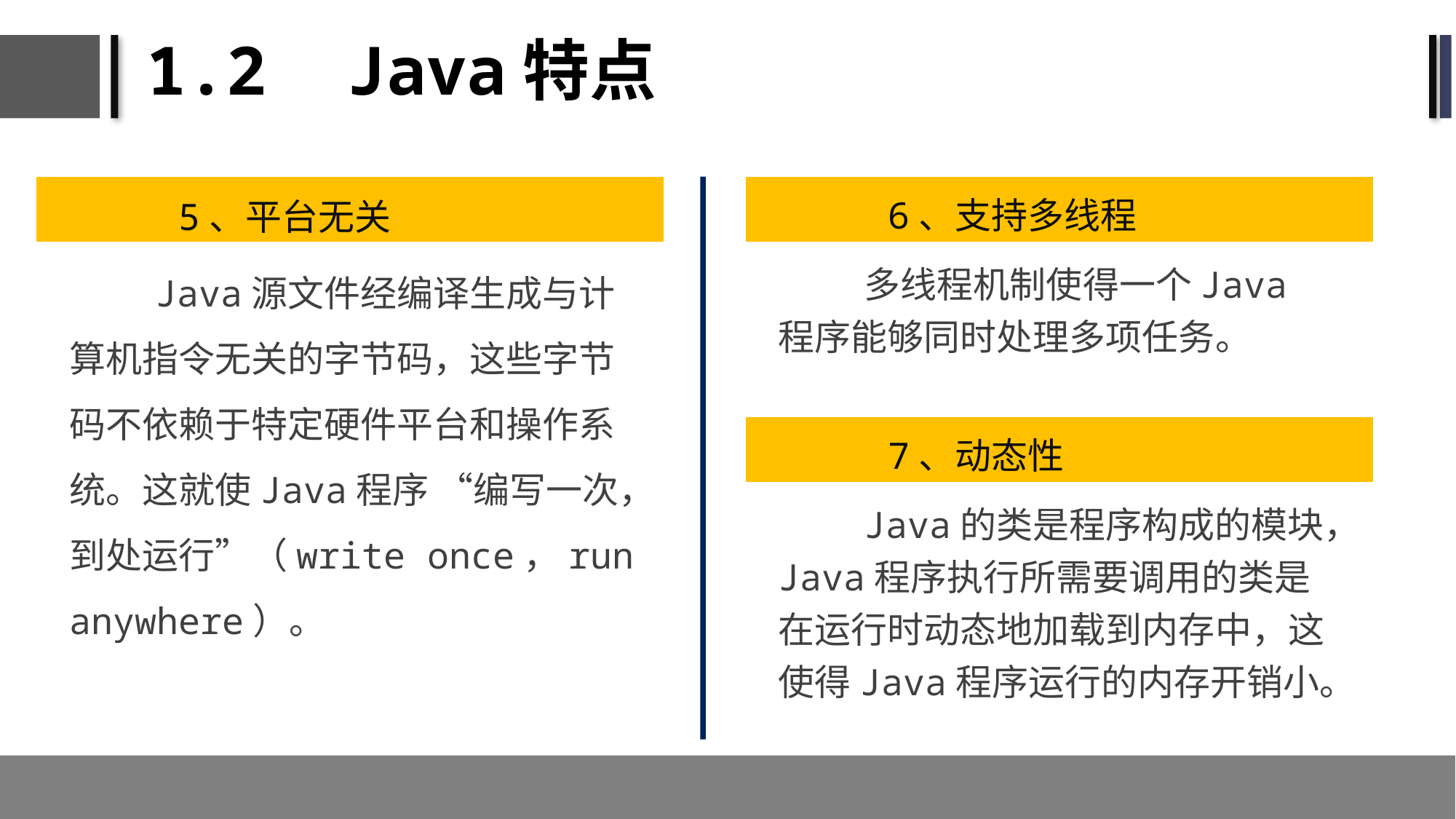

# 1.2  Java特点

6、支持多线程
5、平台无关
Java源文件经编译生成与计算机指令无关的字节码，这些字节码不依赖于特定硬件平台和操作系统。这就使Java程序 “编写一次，到处运行”（write once，run anywhere）。
多线程机制使得一个Java程序能够同时处理多项任务。

7、动态性

Java的类是程序构成的模块，Java程序执行所需要调用的类是在运行时动态地加载到内存中，这使得Java程序运行的内存开销小。